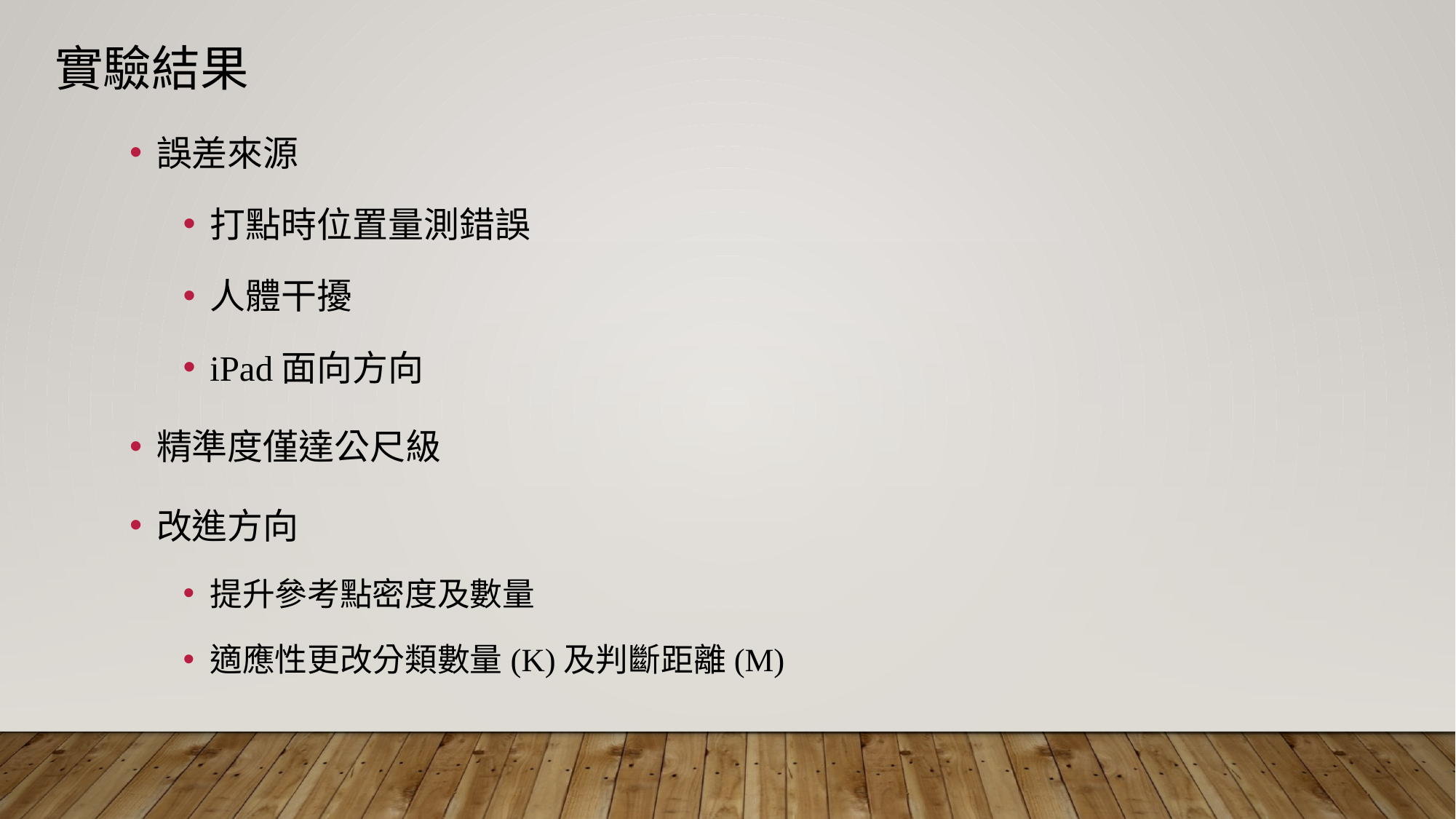

實驗結果
誤差來源
打點時位置量測錯誤
人體干擾
iPad面向方向
精準度僅達公尺級
改進方向
提升參考點密度及數量
適應性更改分類數量(K)及判斷距離(M)